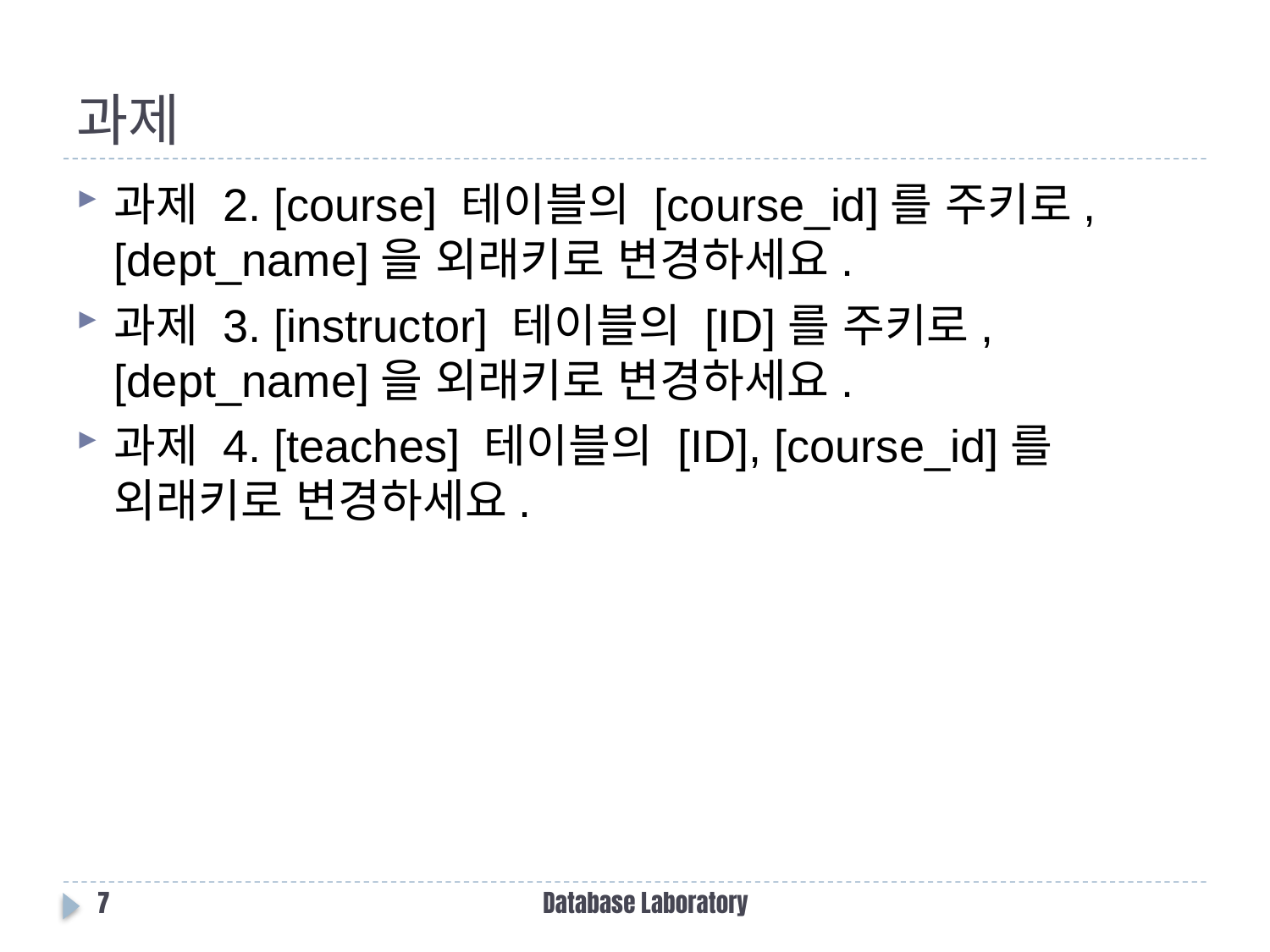

# 과제
과제 2. [course] 테이블의 [course_id]를 주키로, [dept_name]을 외래키로 변경하세요.
과제 3. [instructor] 테이블의 [ID]를 주키로, [dept_name]을 외래키로 변경하세요.
과제 4. [teaches] 테이블의 [ID], [course_id]를 외래키로 변경하세요.
7
Database Laboratory